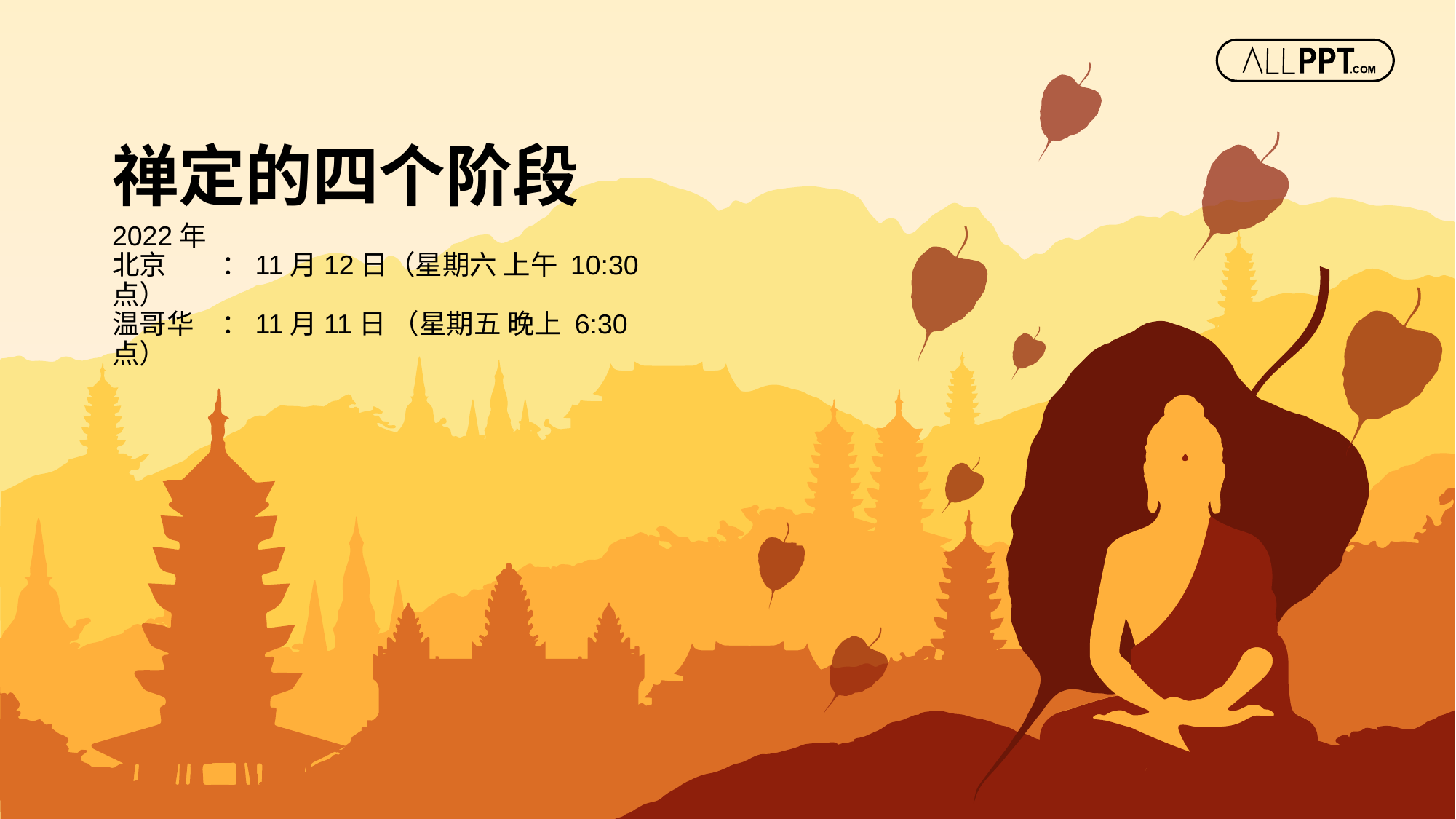

禅定的四个阶段

2022年
北京	：11月12日（星期六 上午 10:30 点）
温哥华	：11月11日 （星期五 晚上 6:30 点）